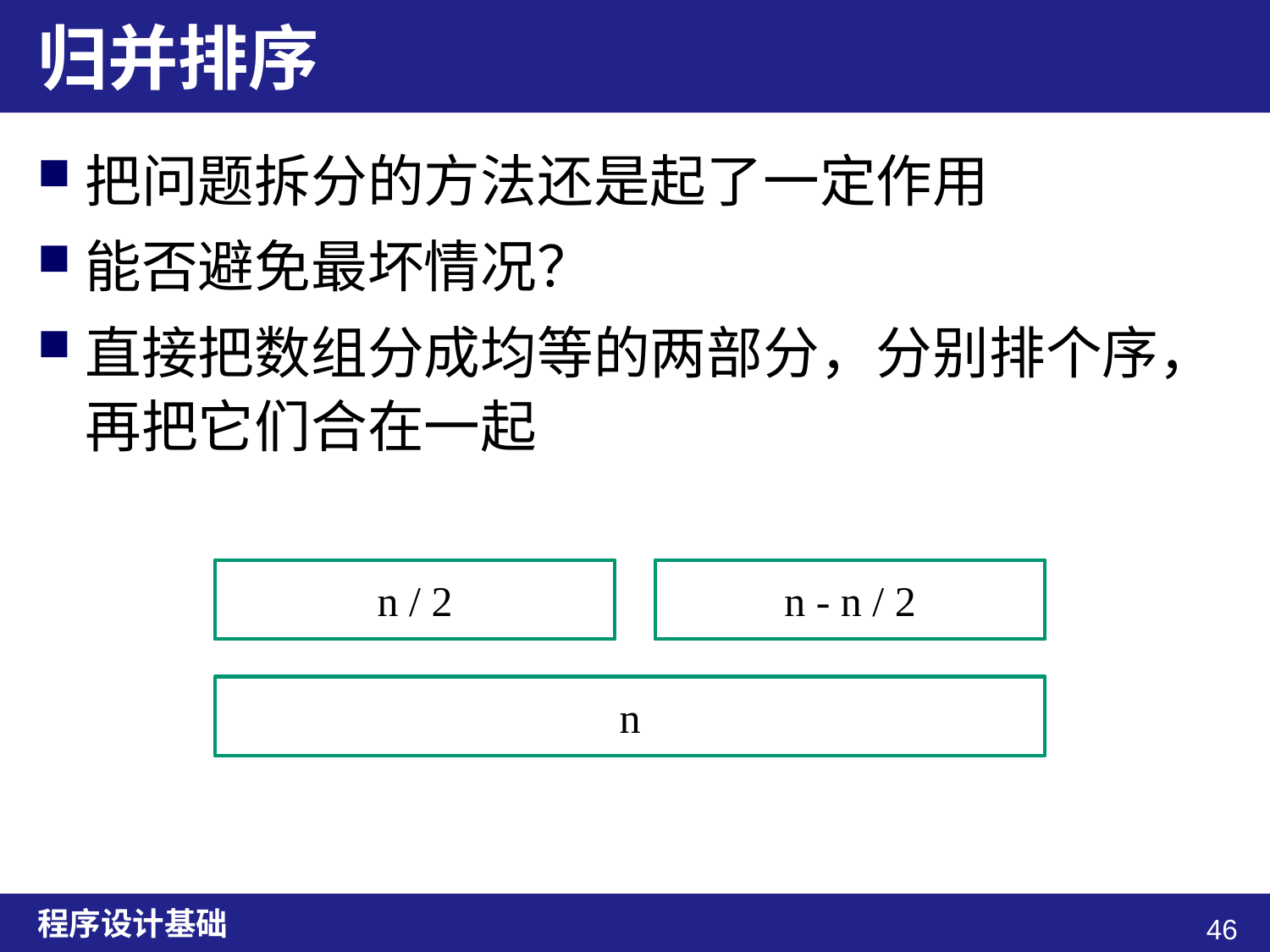

# 归并排序
把问题拆分的方法还是起了一定作用
能否避免最坏情况？
直接把数组分成均等的两部分，分别排个序，再把它们合在一起
n / 2
n - n / 2
n